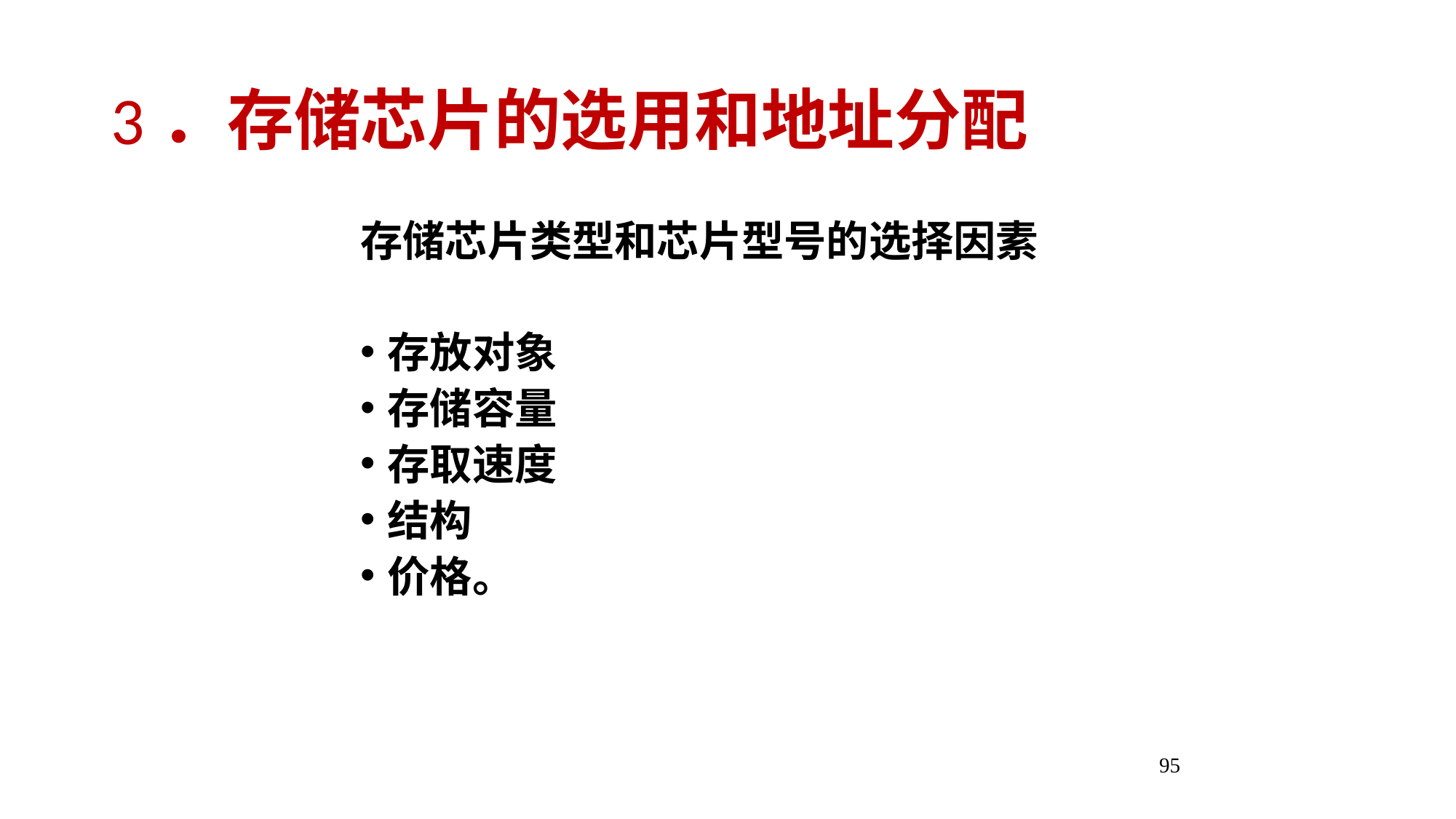

3．存储芯片的选用和地址分配
存储芯片类型和芯片型号的选择因素

存放对象
存储容量
存取速度
结构
价格。
95